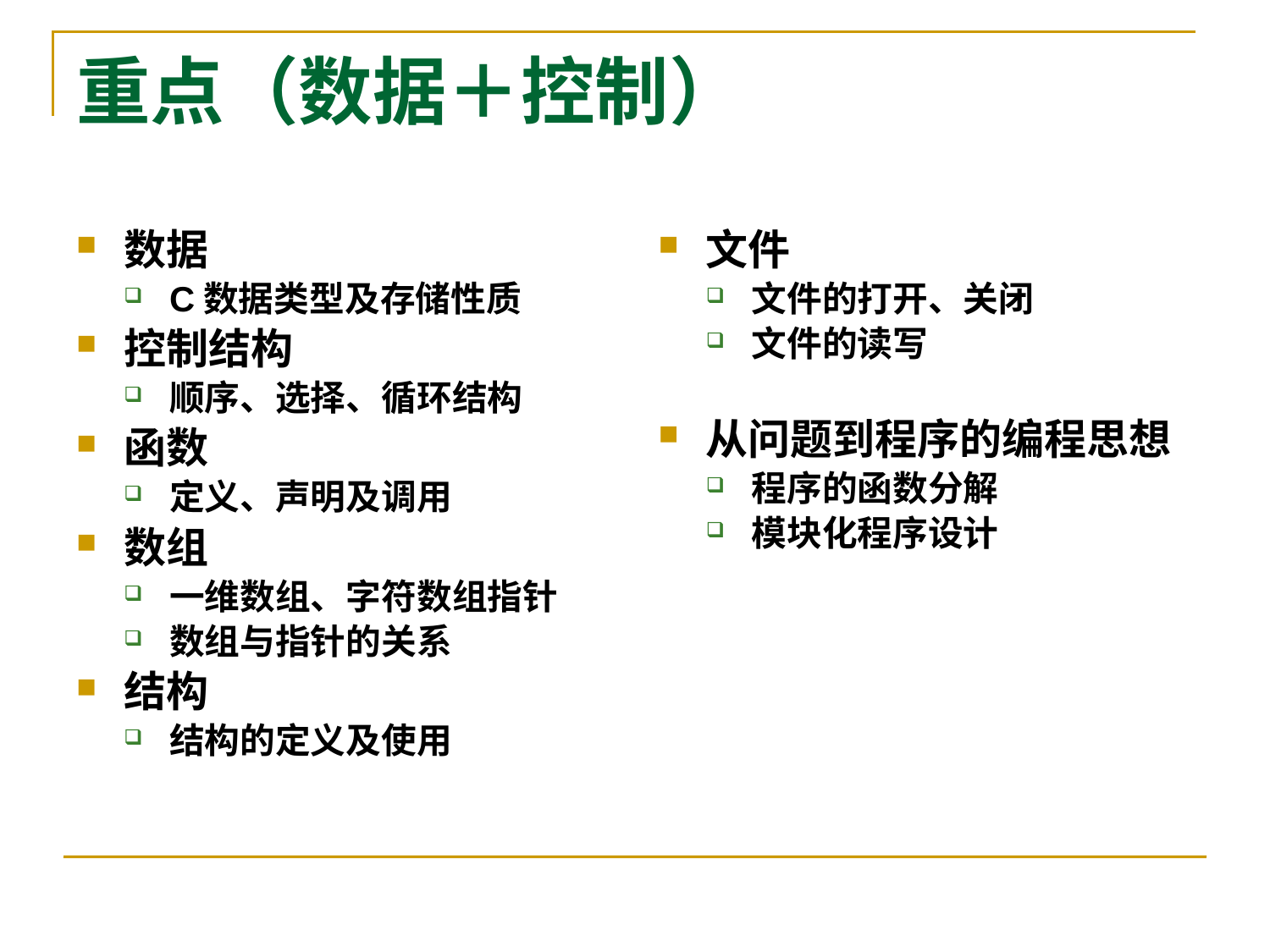

# 重点（数据＋控制）
数据
C数据类型及存储性质
控制结构
顺序、选择、循环结构
函数
定义、声明及调用
数组
一维数组、字符数组指针
数组与指针的关系
结构
结构的定义及使用

文件
文件的打开、关闭
文件的读写

从问题到程序的编程思想
程序的函数分解
模块化程序设计